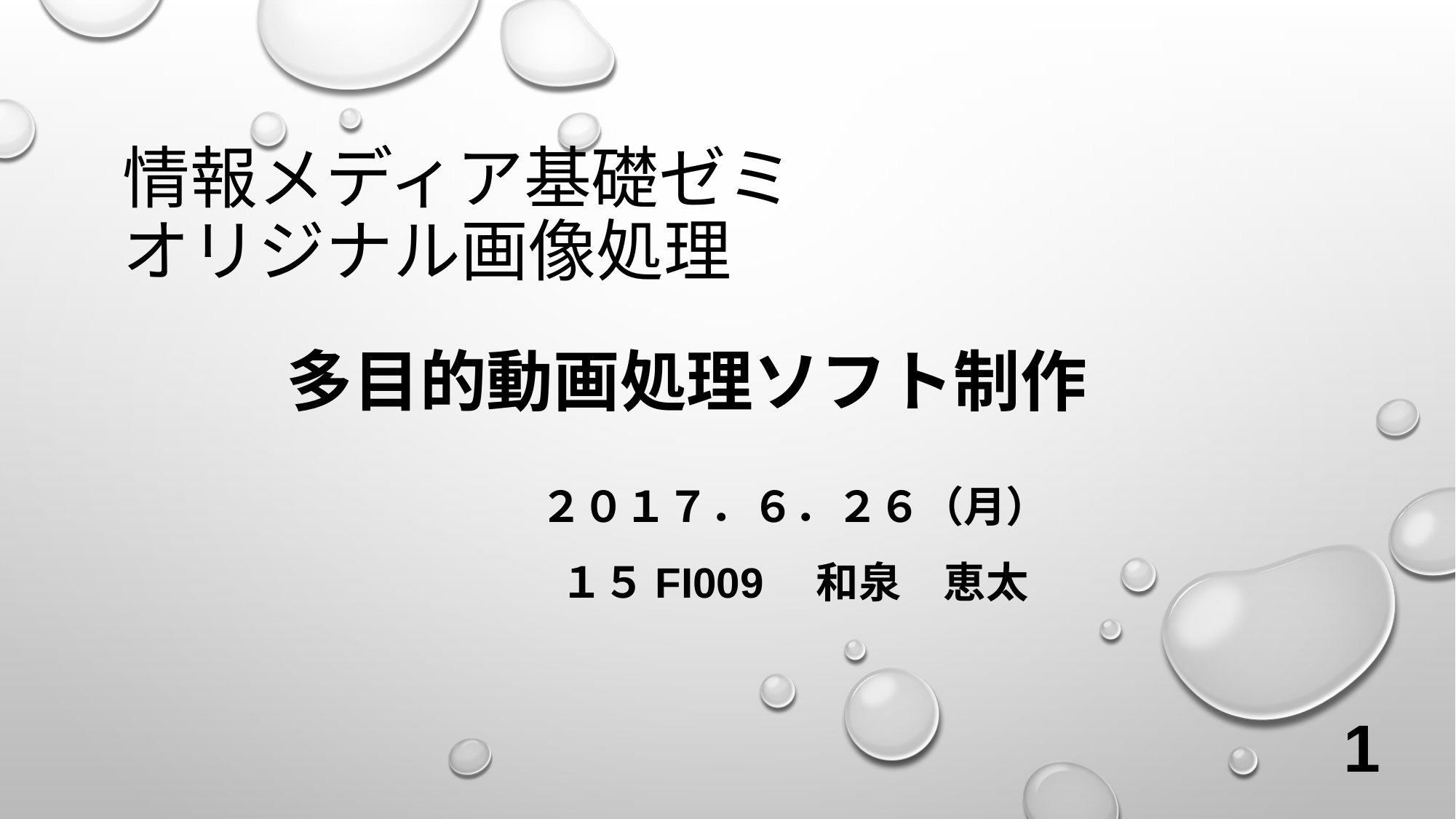

# 情報メディア基礎ゼミ オリジナル画像処理
多目的動画処理ソフト制作
２０１７．６．２６（月）
１５FI009　和泉　恵太
1